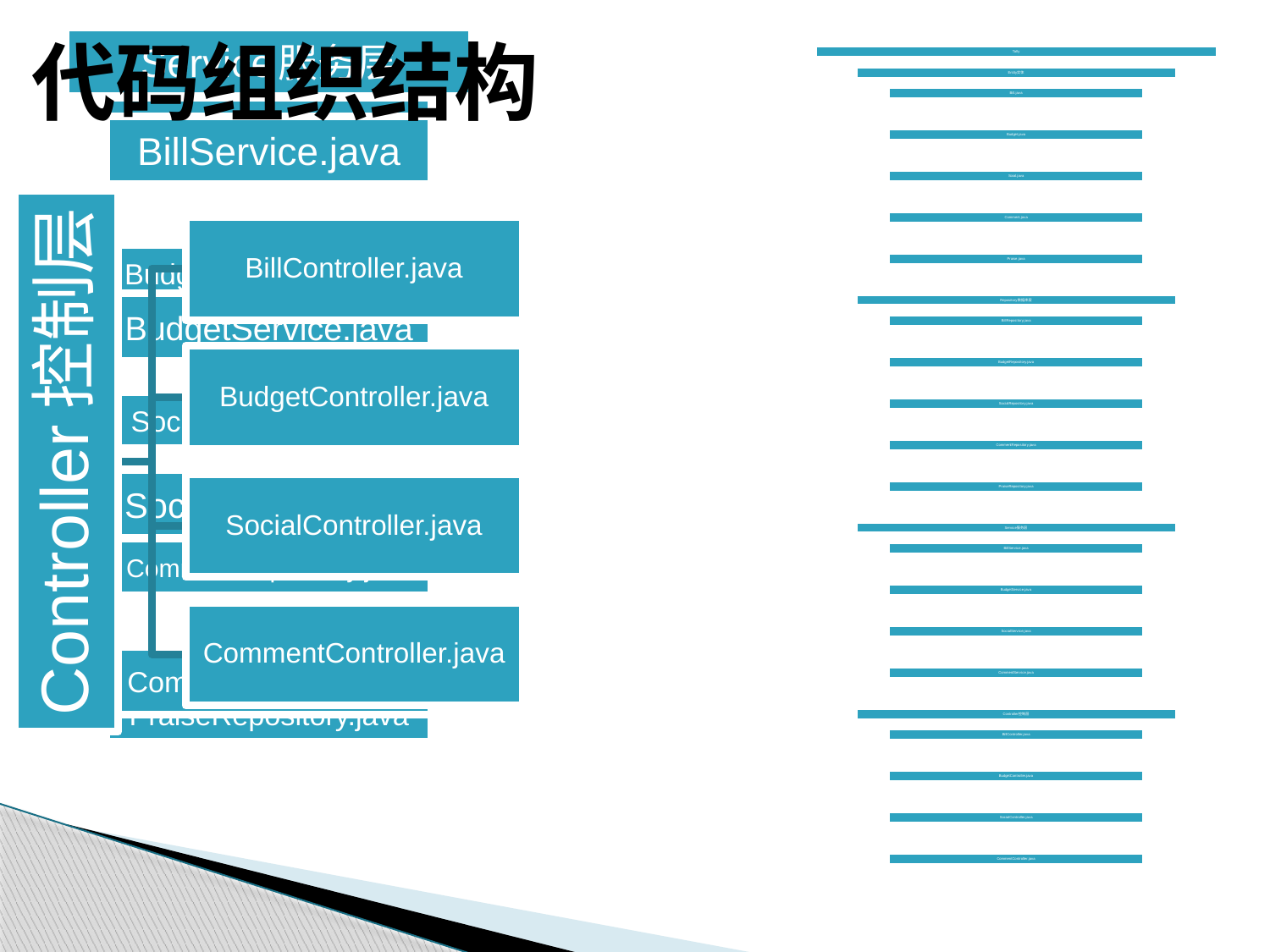

代码组织结构
Repository数据库层
BillRepository.java
BudgetRepository.java
SocialRepository.java
CommentRepository.java
PraiseRepository.java
Entity实体
Bill.java
Budget.java
Soial.java
Comment.java
Praise.java
Service服务层
BillService.java
BudgetService.java
SocialService.java
CommentService.java

Controller控制层
BillController.java
BudgetController.java
SocialController.java
CommentController.java
Tally
Entity实体
Repository数据库层
Service服务层
Controller控制层
Bill.java
BillRepository.java
BudgetRepository.java
Budget.java
BillService.java
BudgetService.java
BillController.java
Soial.java
Comment.java
Praise.java
SocialRepository.java
CommentRepository.java
PraiseRepository.java
SocialService.java
CommentService.java
BudgetController.java
SocialController.java
CommentController.java